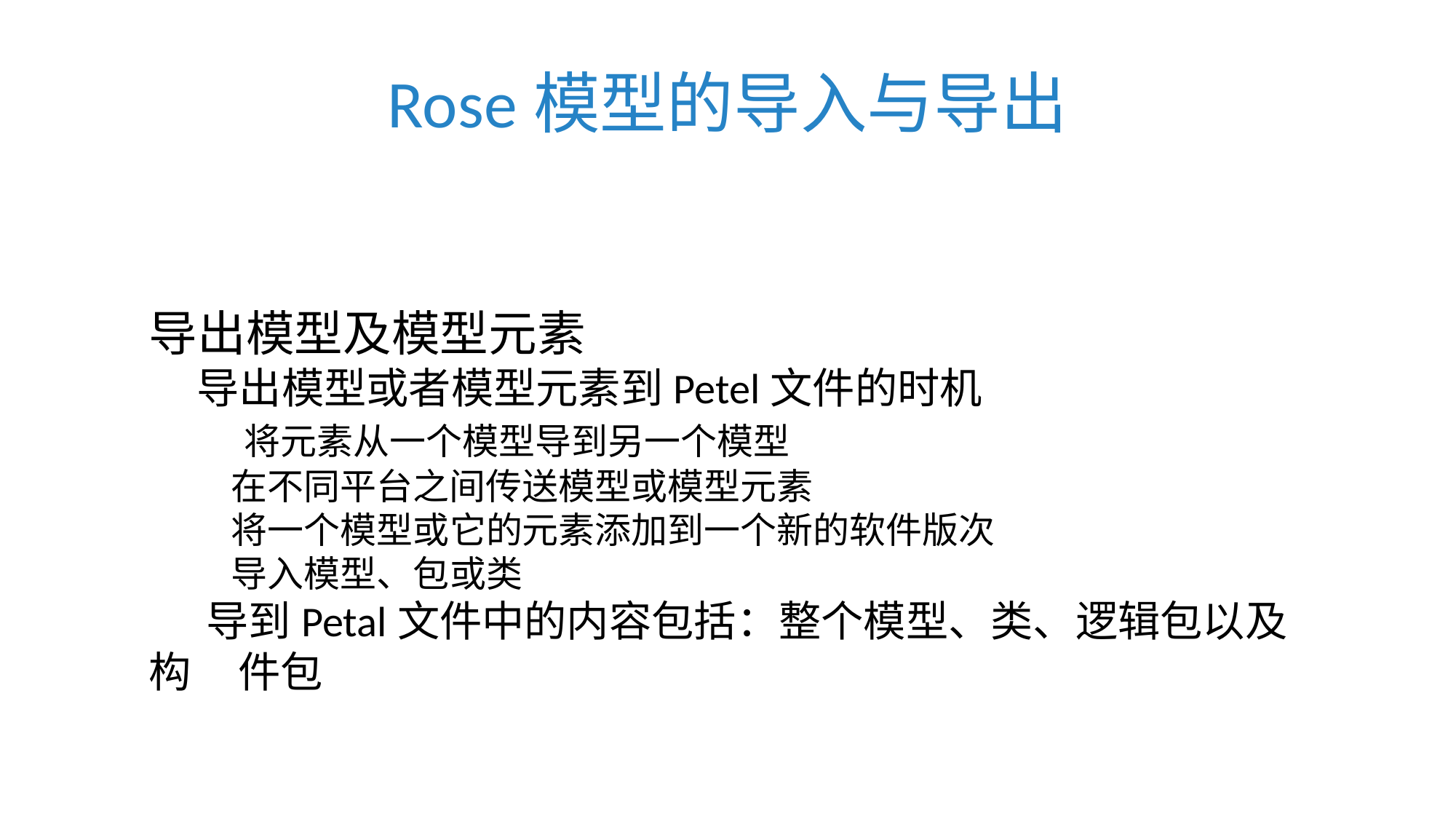

# Rose模型的导入与导出
导出模型及模型元素
    导出模型或者模型元素到Petel文件的时机
         将元素从一个模型导到另一个模型
         在不同平台之间传送模型或模型元素
         将一个模型或它的元素添加到一个新的软件版次
         导入模型、包或类
     导到Petal文件中的内容包括：整个模型、类、逻辑包以及构     件包